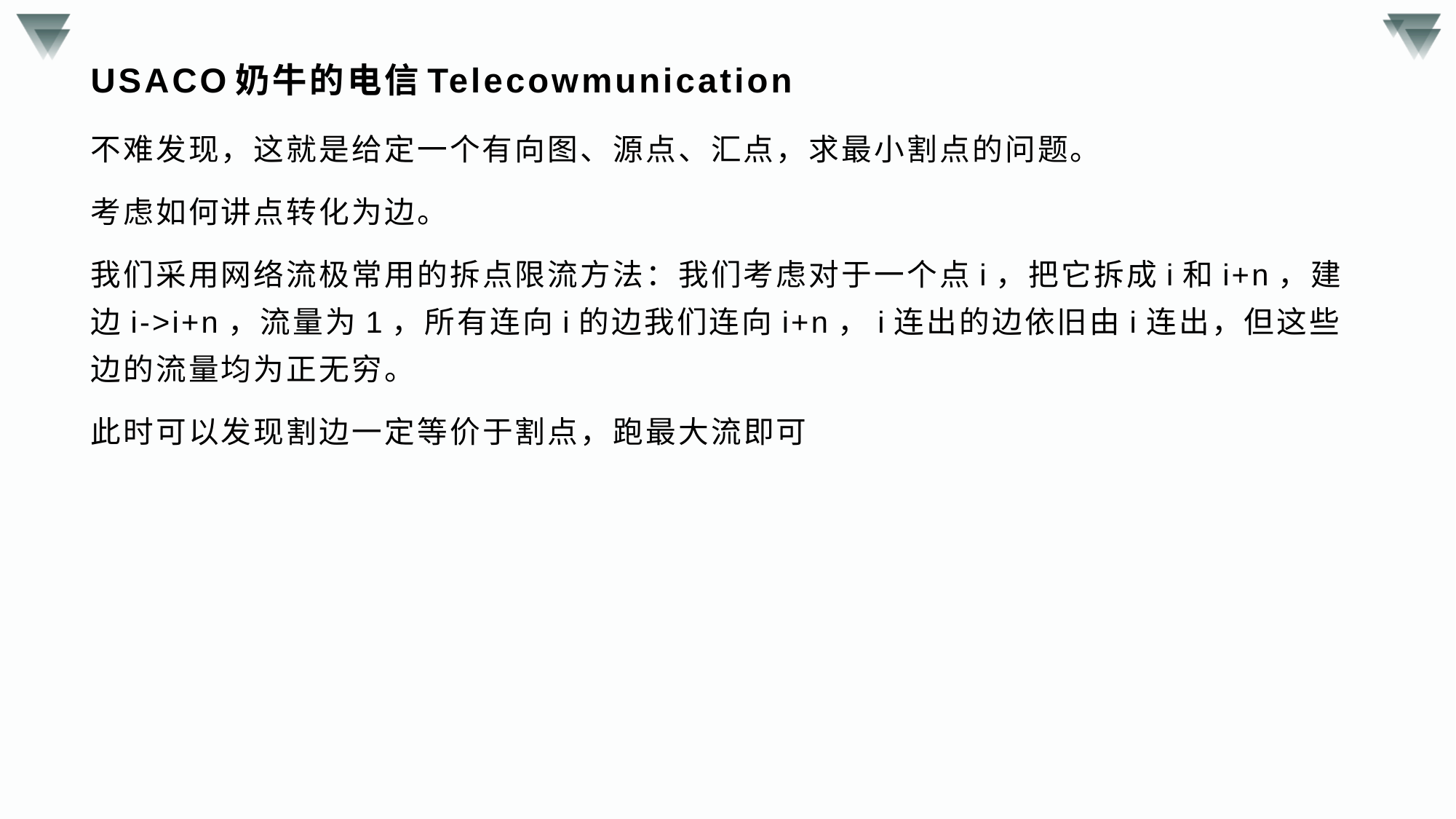

# USACO奶牛的电信Telecowmunication
不难发现，这就是给定一个有向图、源点、汇点，求最小割点的问题。
考虑如何讲点转化为边。
我们采用网络流极常用的拆点限流方法：我们考虑对于一个点i，把它拆成i和i+n，建边i->i+n，流量为1，所有连向i的边我们连向i+n，i连出的边依旧由i连出，但这些边的流量均为正无穷。
此时可以发现割边一定等价于割点，跑最大流即可